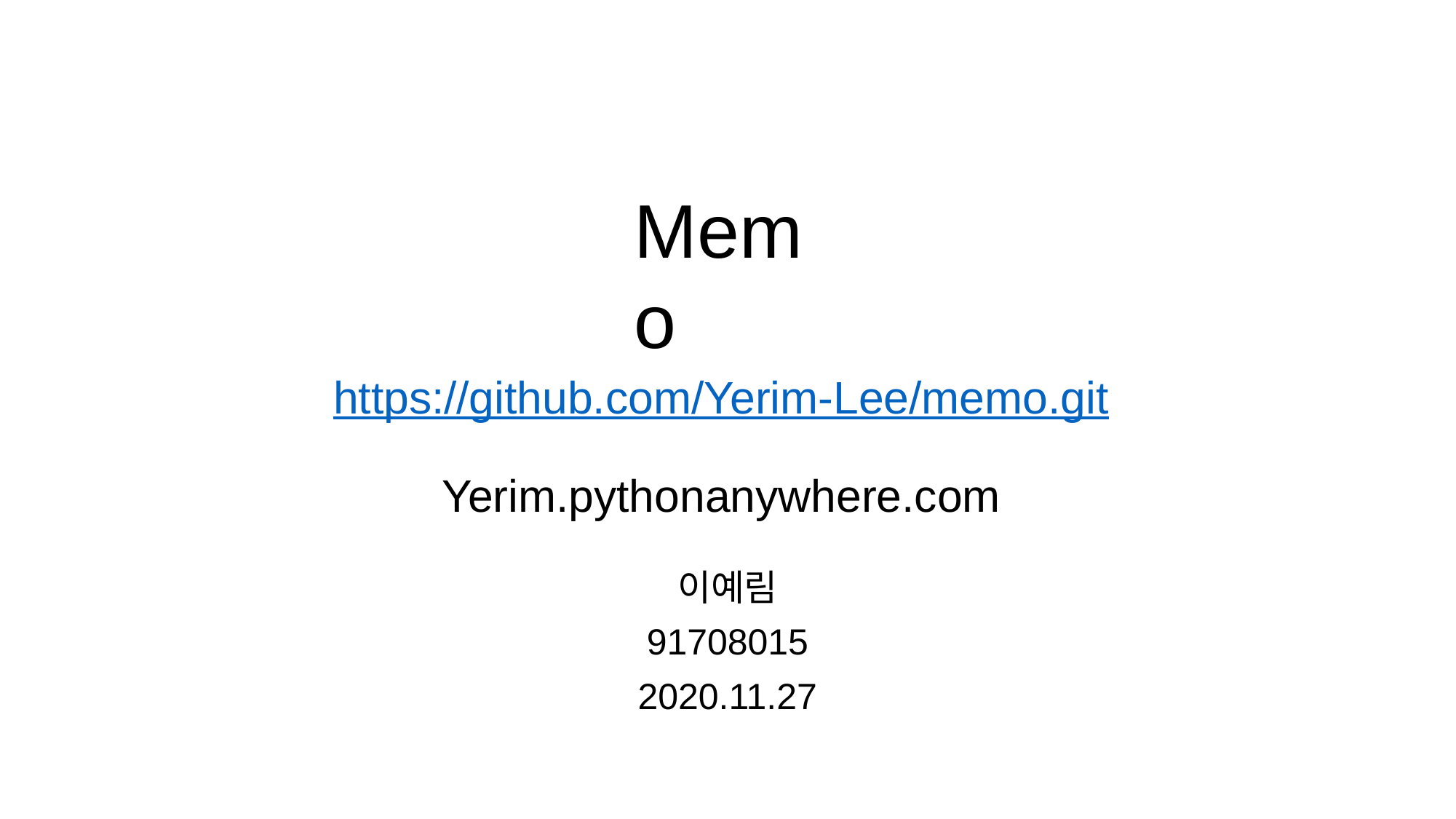

Memo
# https://github.com/Yerim-Lee/memo.git Yerim.pythonanywhere.com
이예림
91708015
2020.11.27